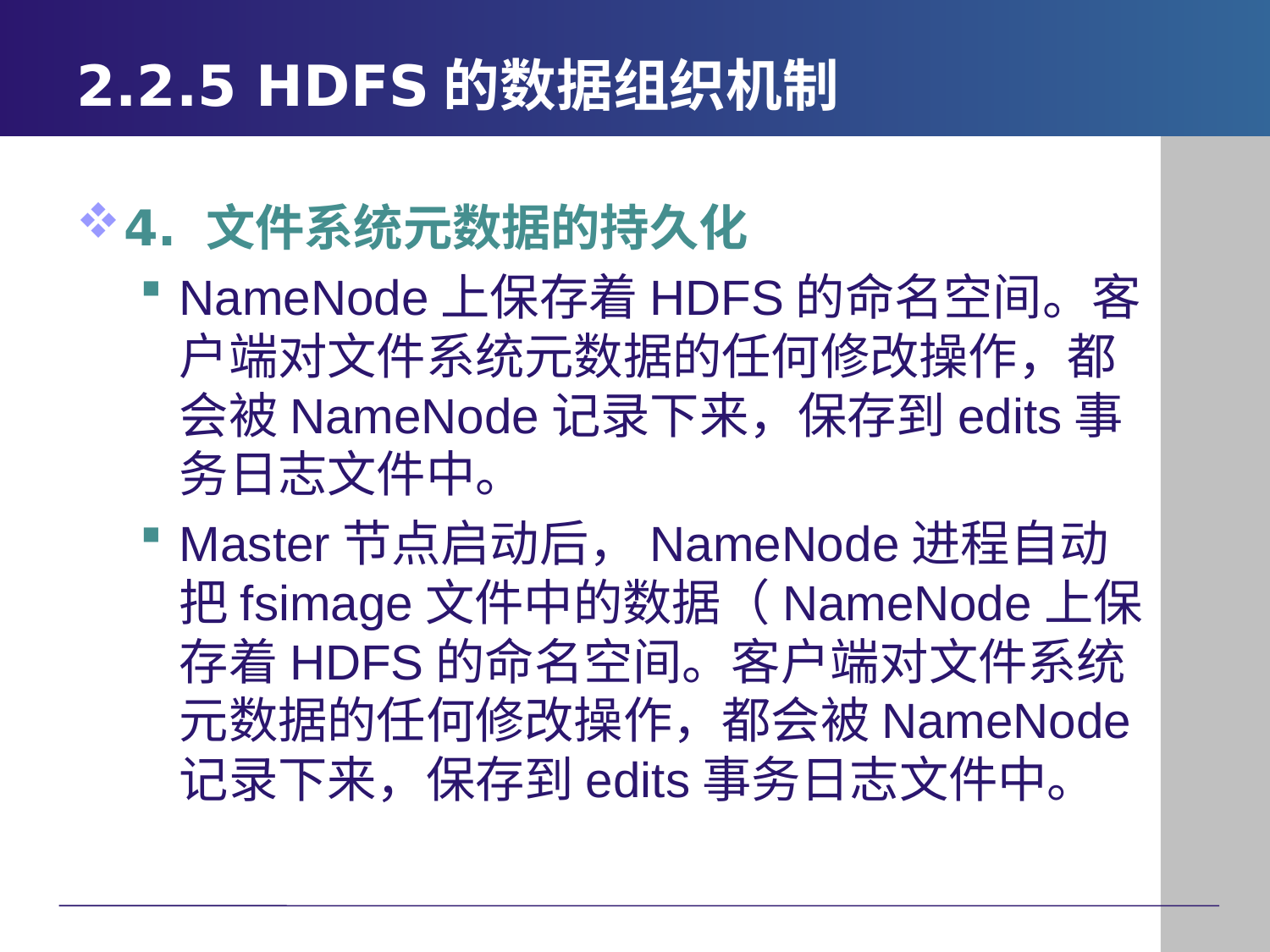

# 2.2.5 HDFS的数据组织机制
4. 文件系统元数据的持久化
NameNode上保存着HDFS的命名空间。客户端对文件系统元数据的任何修改操作，都会被NameNode记录下来，保存到edits事务日志文件中。
Master节点启动后，NameNode进程自动把fsimage文件中的数据（NameNode上保存着HDFS的命名空间。客户端对文件系统元数据的任何修改操作，都会被NameNode记录下来，保存到edits事务日志文件中。